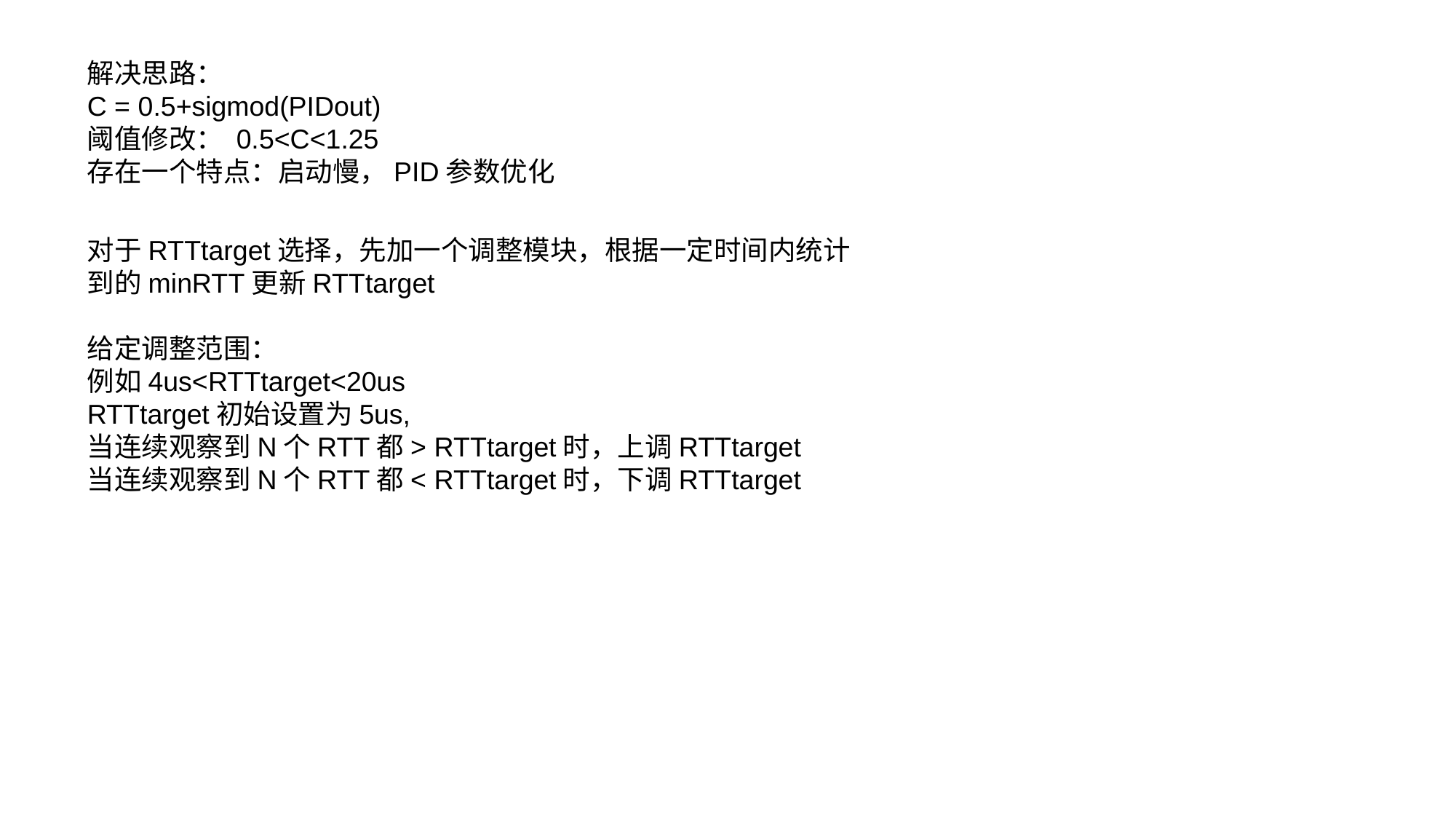

解决思路：
C = 0.5+sigmod(PIDout)
阈值修改： 0.5<C<1.25
存在一个特点：启动慢，PID参数优化
对于RTTtarget选择，先加一个调整模块，根据一定时间内统计到的minRTT更新RTTtarget

给定调整范围：
例如4us<RTTtarget<20us
RTTtarget初始设置为5us,
当连续观察到N个RTT都> RTTtarget时，上调RTTtarget
当连续观察到N个RTT都< RTTtarget时，下调RTTtarget